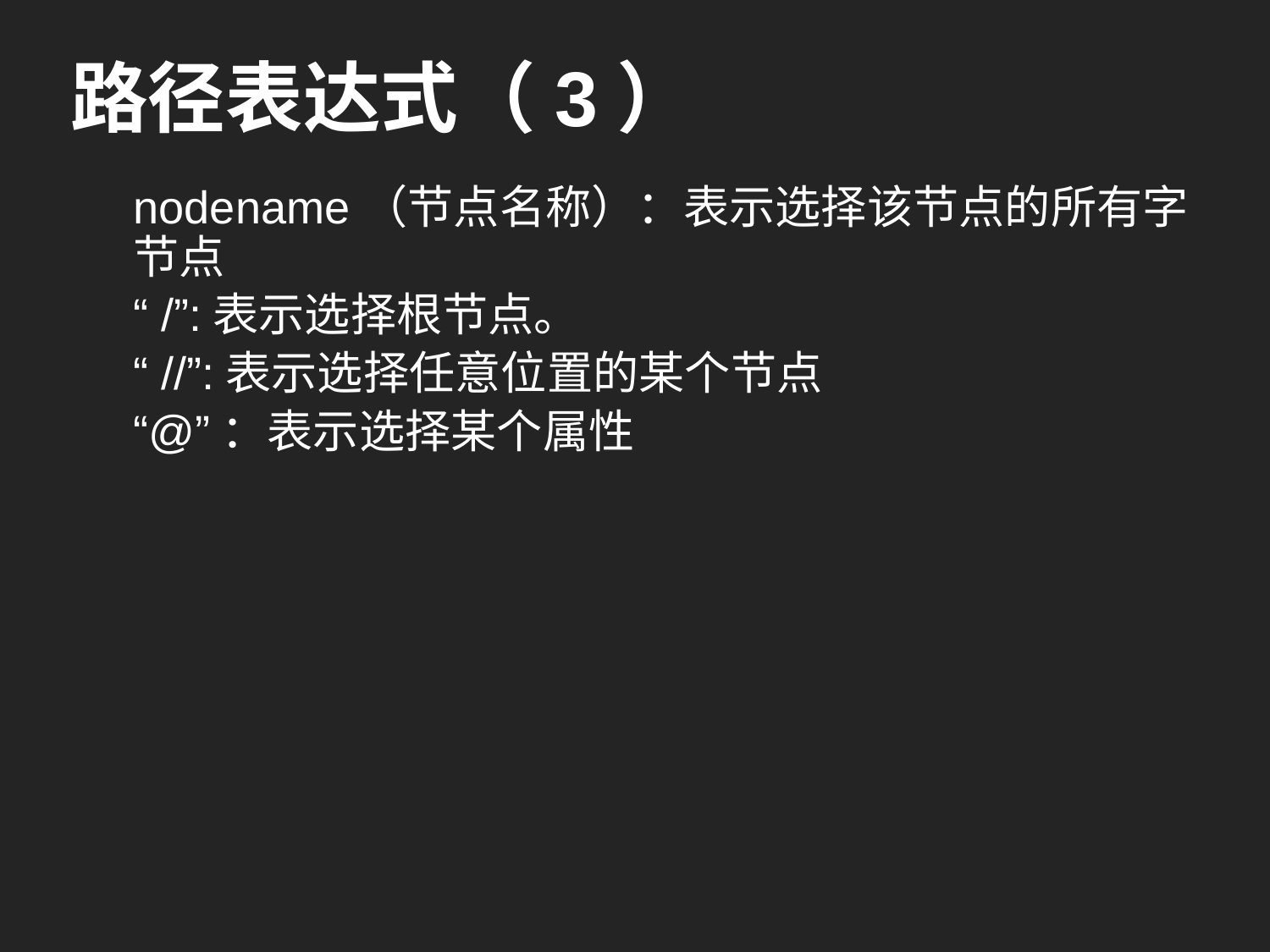

# 路径表达式（3）
nodename（节点名称）：表示选择该节点的所有字节点
“ /”:表示选择根节点。
“ //”:表示选择任意位置的某个节点
“@”：表示选择某个属性